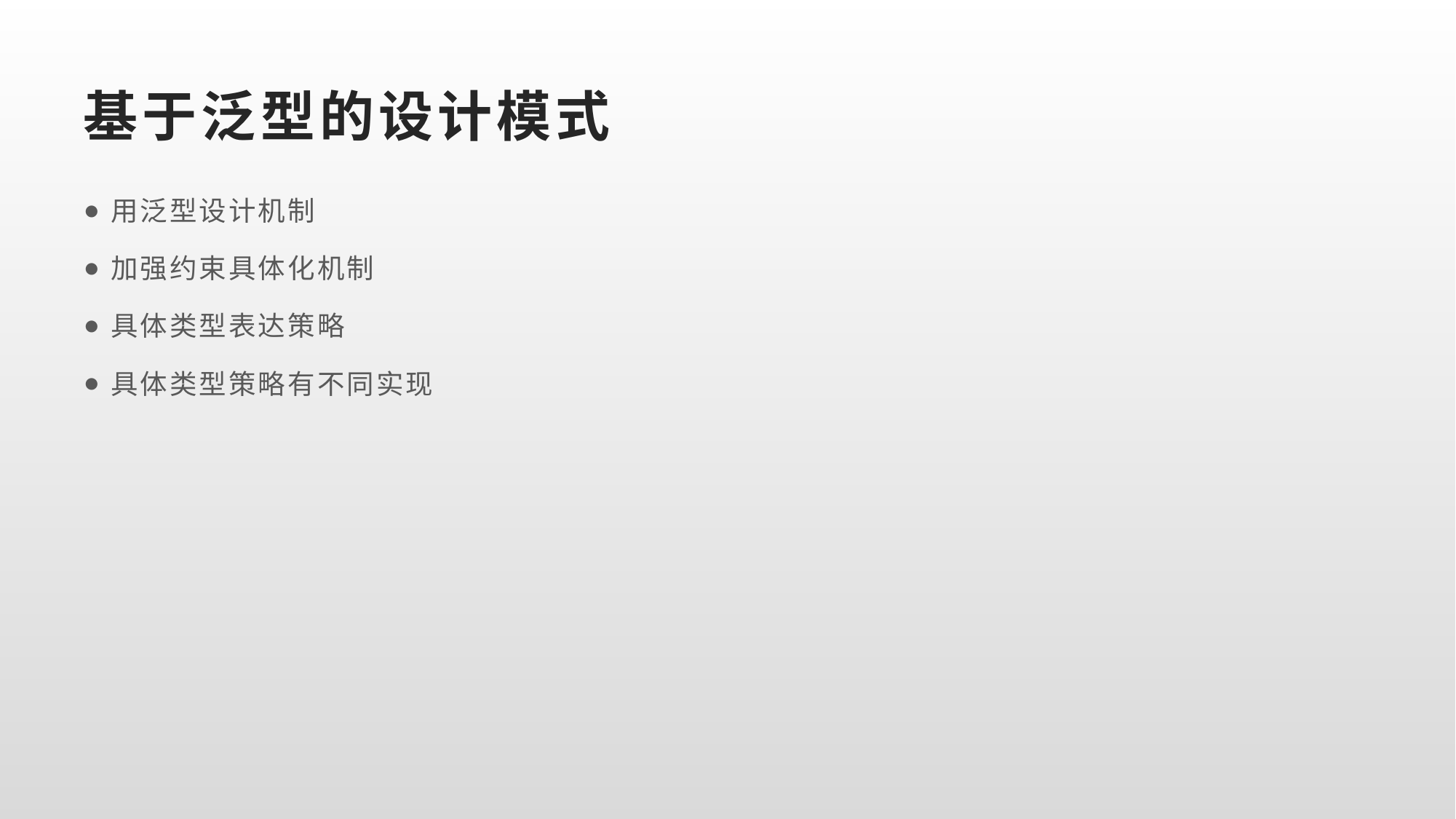

# 基于泛型的设计模式
用泛型设计机制
加强约束具体化机制
具体类型表达策略
具体类型策略有不同实现